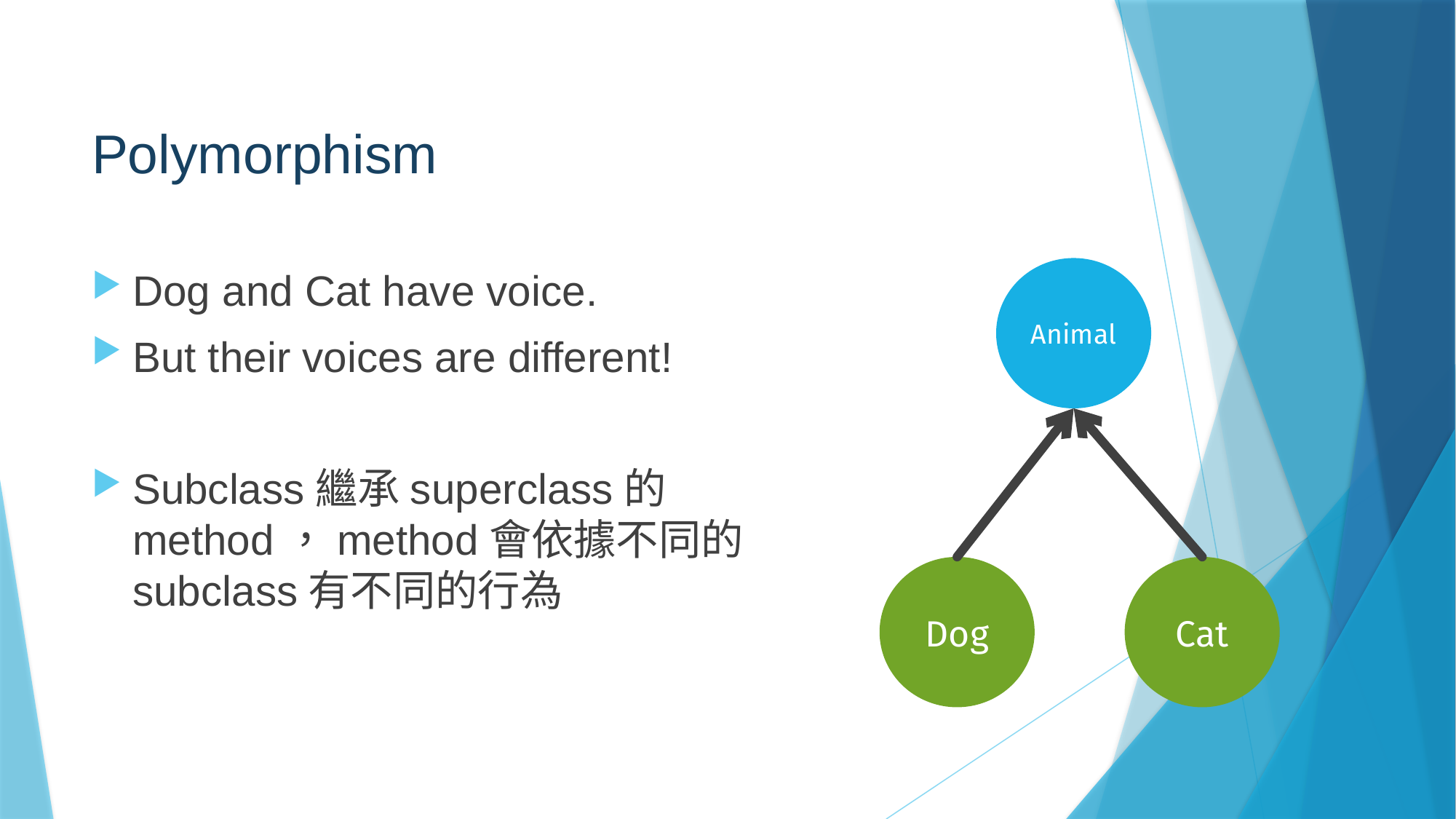

# Polymorphism
Dog and Cat have voice.
But their voices are different!

Subclass繼承superclass的method，method會依據不同的subclass有不同的行為
Animal
Dog
Cat